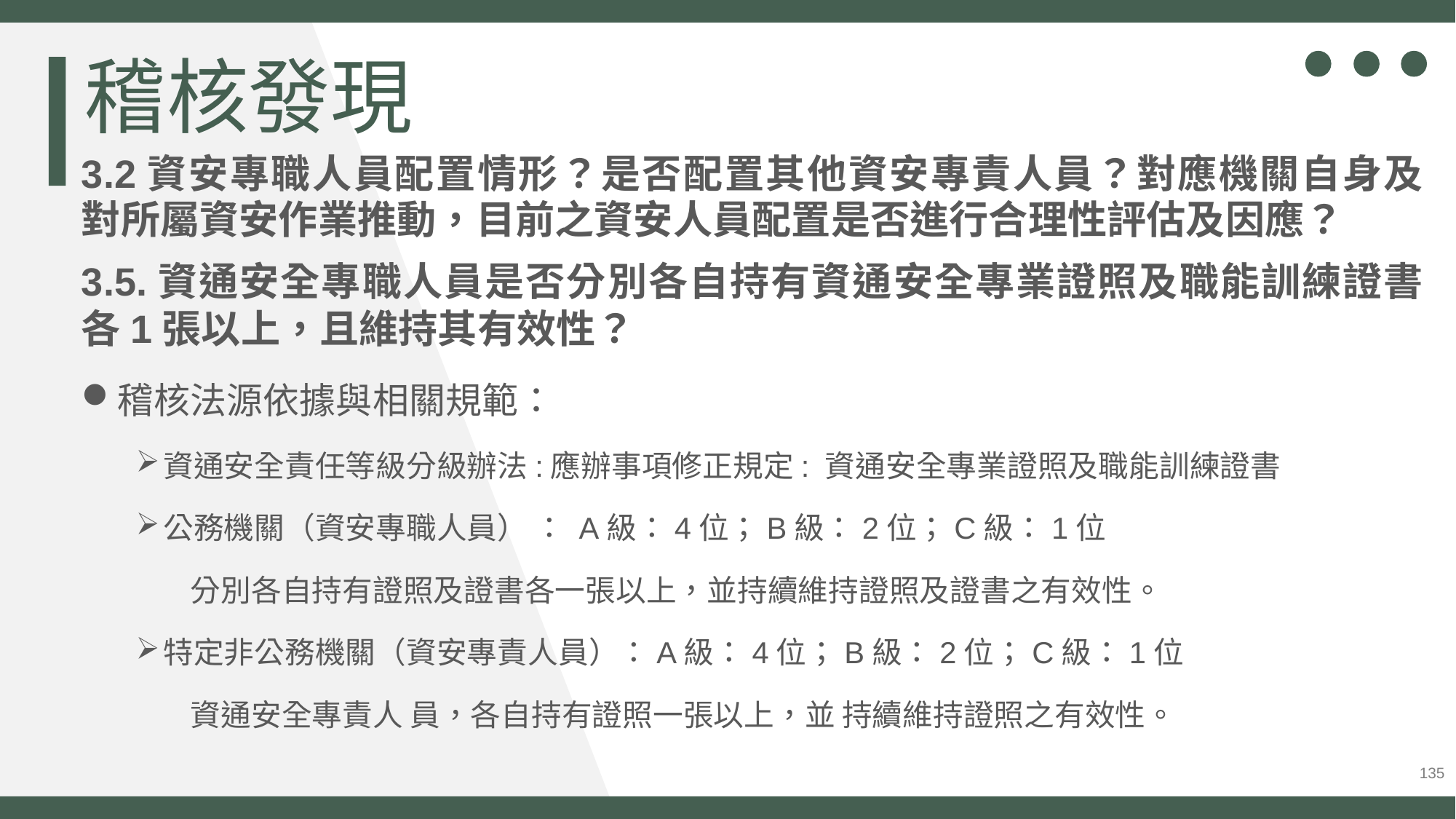

稽核發現
3.2資安專職人員配置情形？是否配置其他資安專責人員？對應機關自身及
對所屬資安作業推動，目前之資安人員配置是否進行合理性評估及因應？
3.5.資通安全專職人員是否分別各自持有資通安全專業證照及職能訓練證書
各1張以上，且維持其有效性？
稽核法源依據與相關規範：
資通安全責任等級分級辦法:應辦事項修正規定: 資通安全專業證照及職能訓練證書
公務機關（資安專職人員） ： A級：4位；B級：2位；C級：1位
分別各自持有證照及證書各一張以上，並持續維持證照及證書之有效性。
特定非公務機關（資安專責人員）：A級：4位；B級：2位；C級：1位
資通安全專責人 員，各自持有證照一張以上，並 持續維持證照之有效性。

135